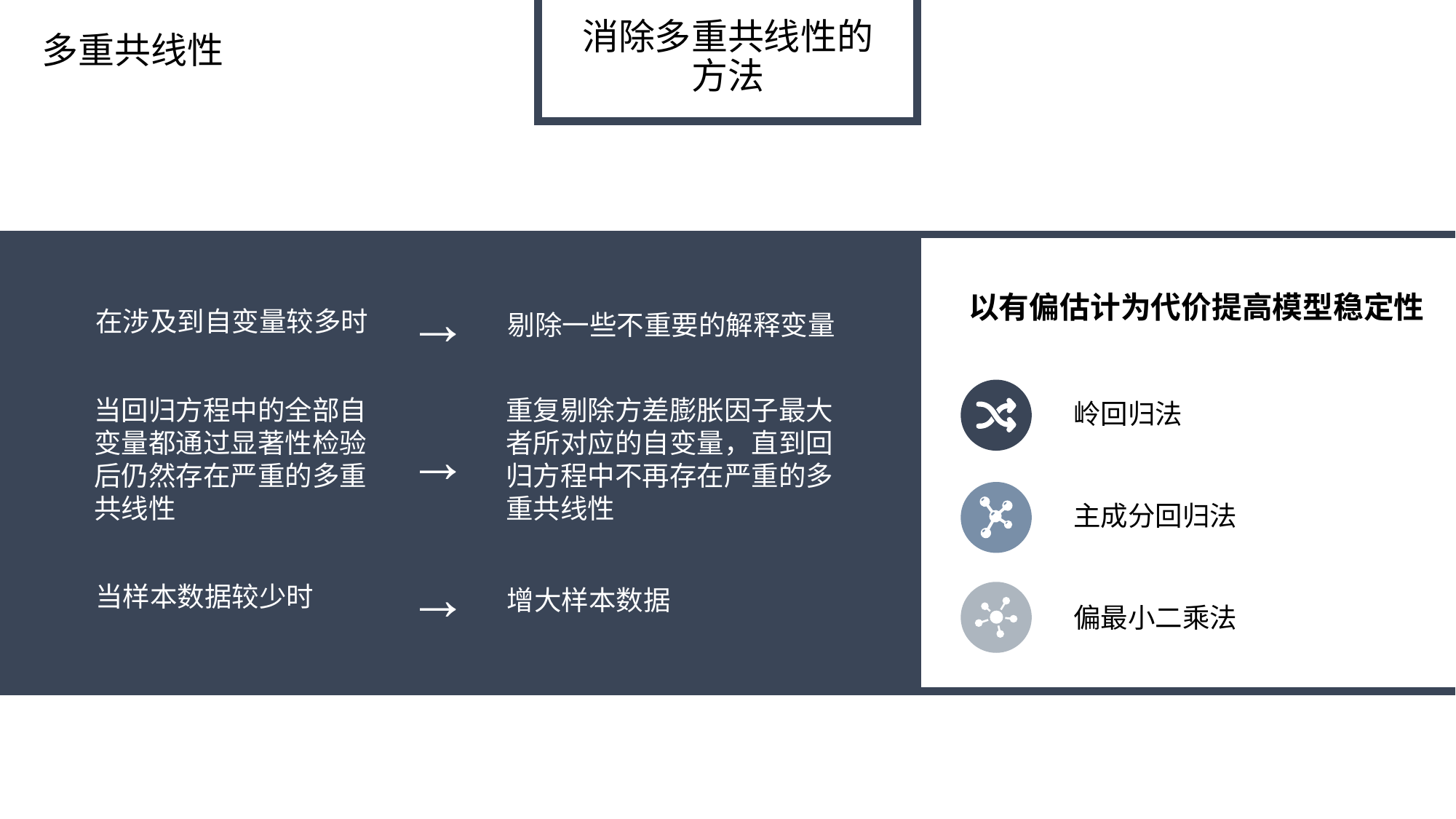

消除多重共线性的方法

多重共线性

→
以有偏估计为代价提高模型稳定性
在涉及到自变量较多时
剔除一些不重要的解释变量

岭回归法

主成分回归法

偏最小二乘法
当回归方程中的全部自变量都通过显著性检验后仍然存在严重的多重共线性
重复剔除方差膨胀因子最大者所对应的自变量，直到回归方程中不再存在严重的多重共线性
→
→
当样本数据较少时
增大样本数据